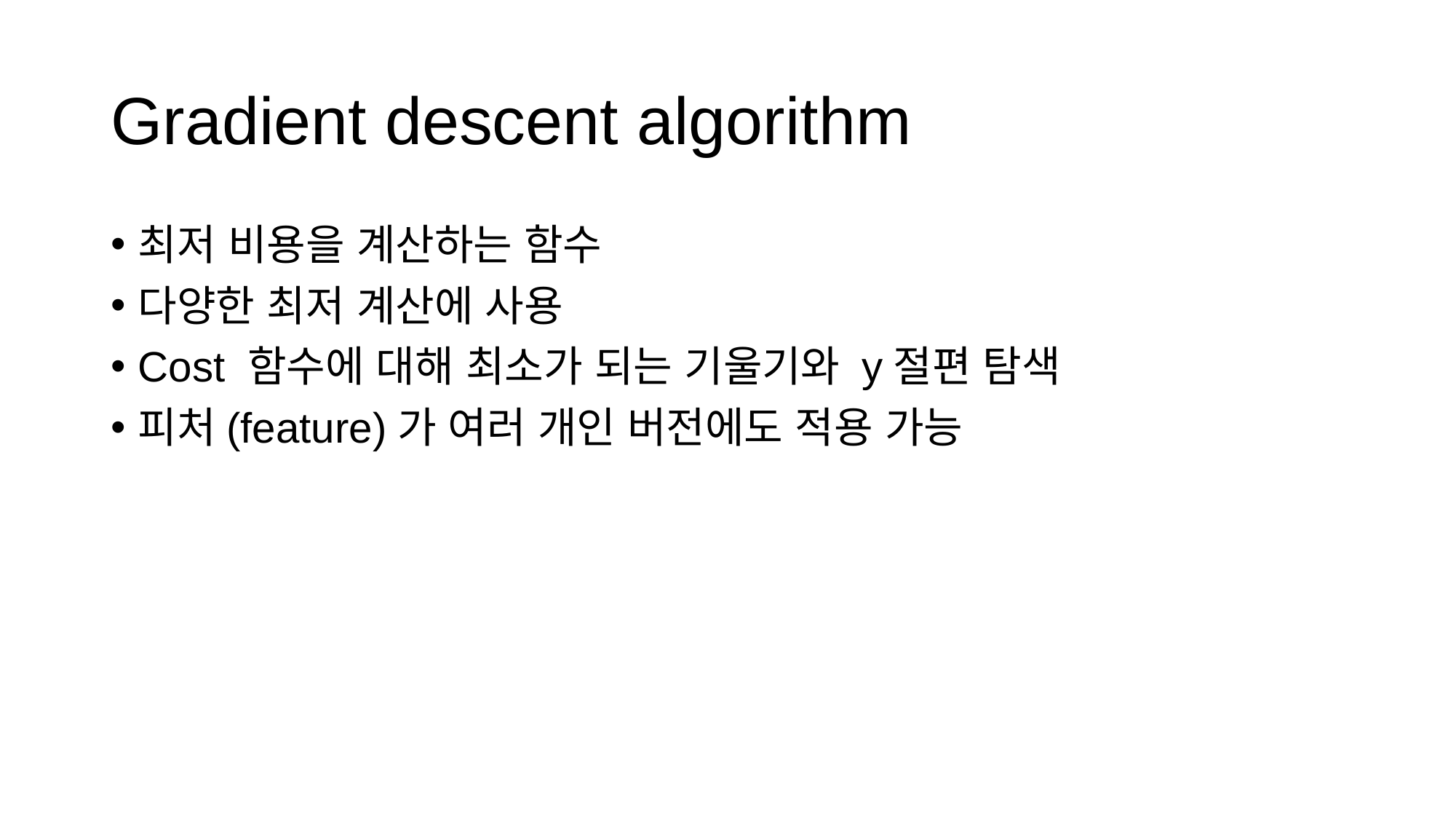

# Gradient descent algorithm
최저 비용을 계산하는 함수
다양한 최저 계산에 사용
Cost 함수에 대해 최소가 되는 기울기와 y절편 탐색
피처(feature)가 여러 개인 버전에도 적용 가능